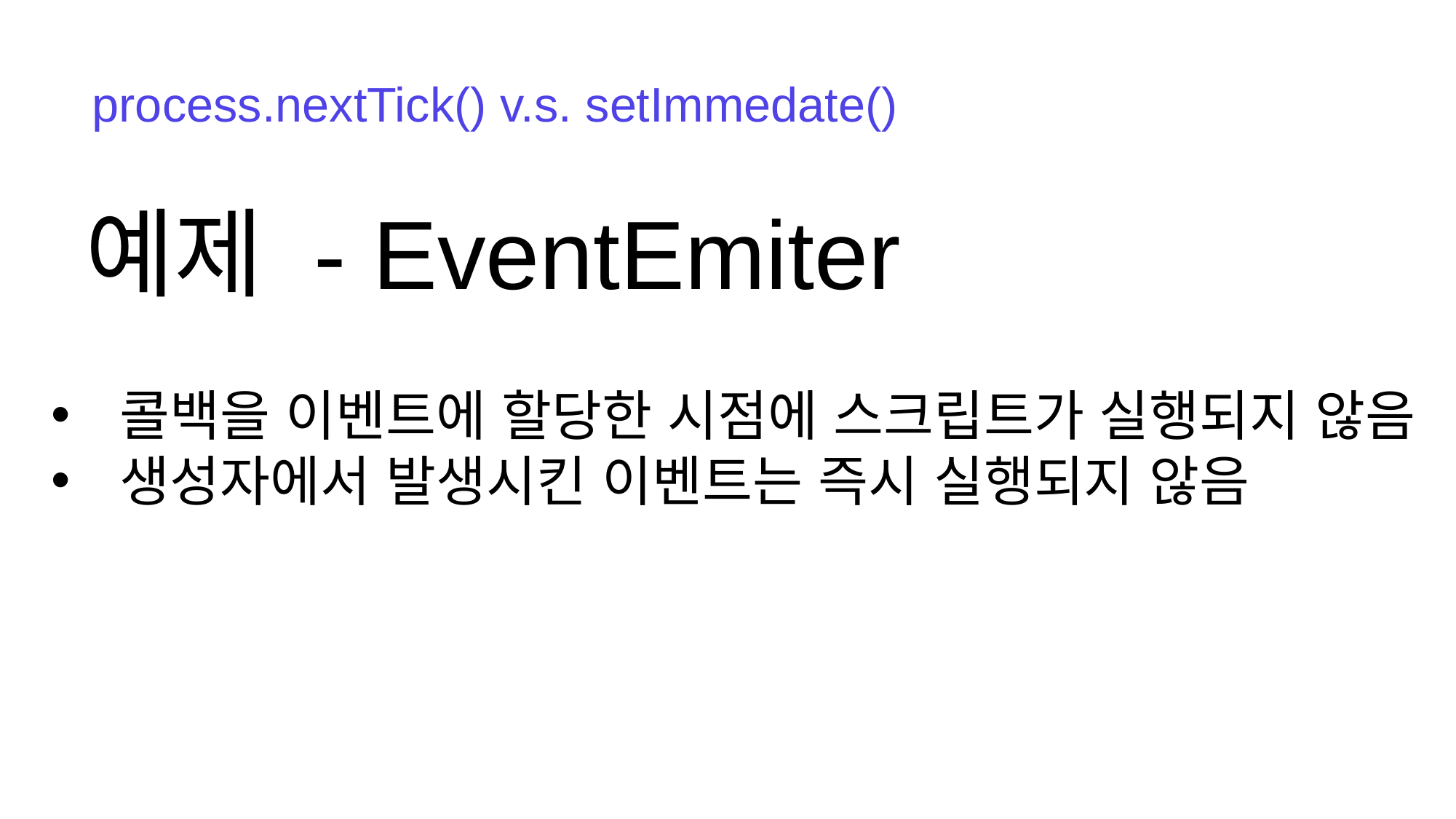

process.nextTick() v.s. setImmedate()
예제 - EventEmiter
콜백을 이벤트에 할당한 시점에 스크립트가 실행되지 않음
생성자에서 발생시킨 이벤트는 즉시 실행되지 않음